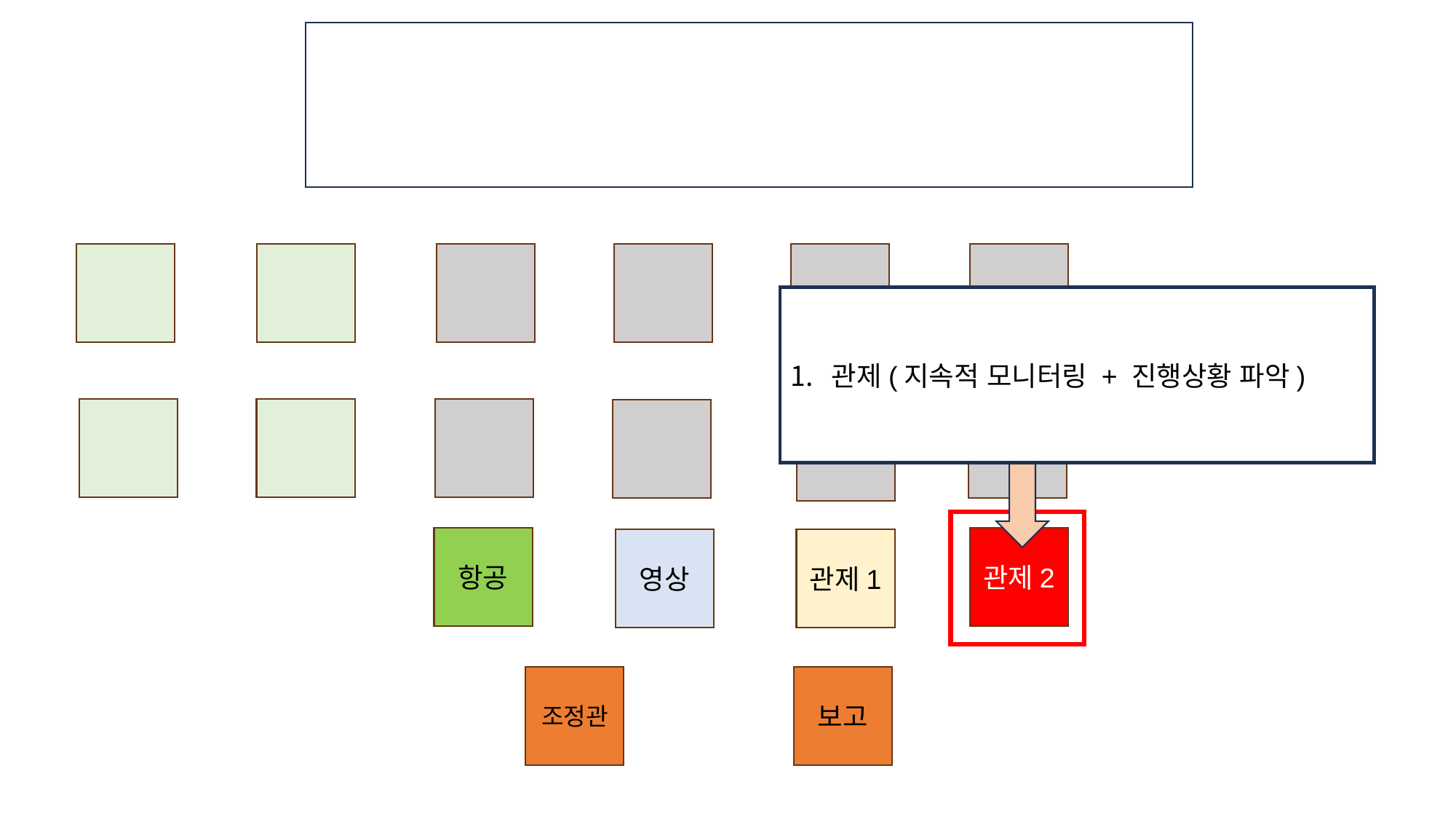

관제(지속적 모니터링 + 진행상황 파악)

항공
관제2
영상
관제1
보고
조정관